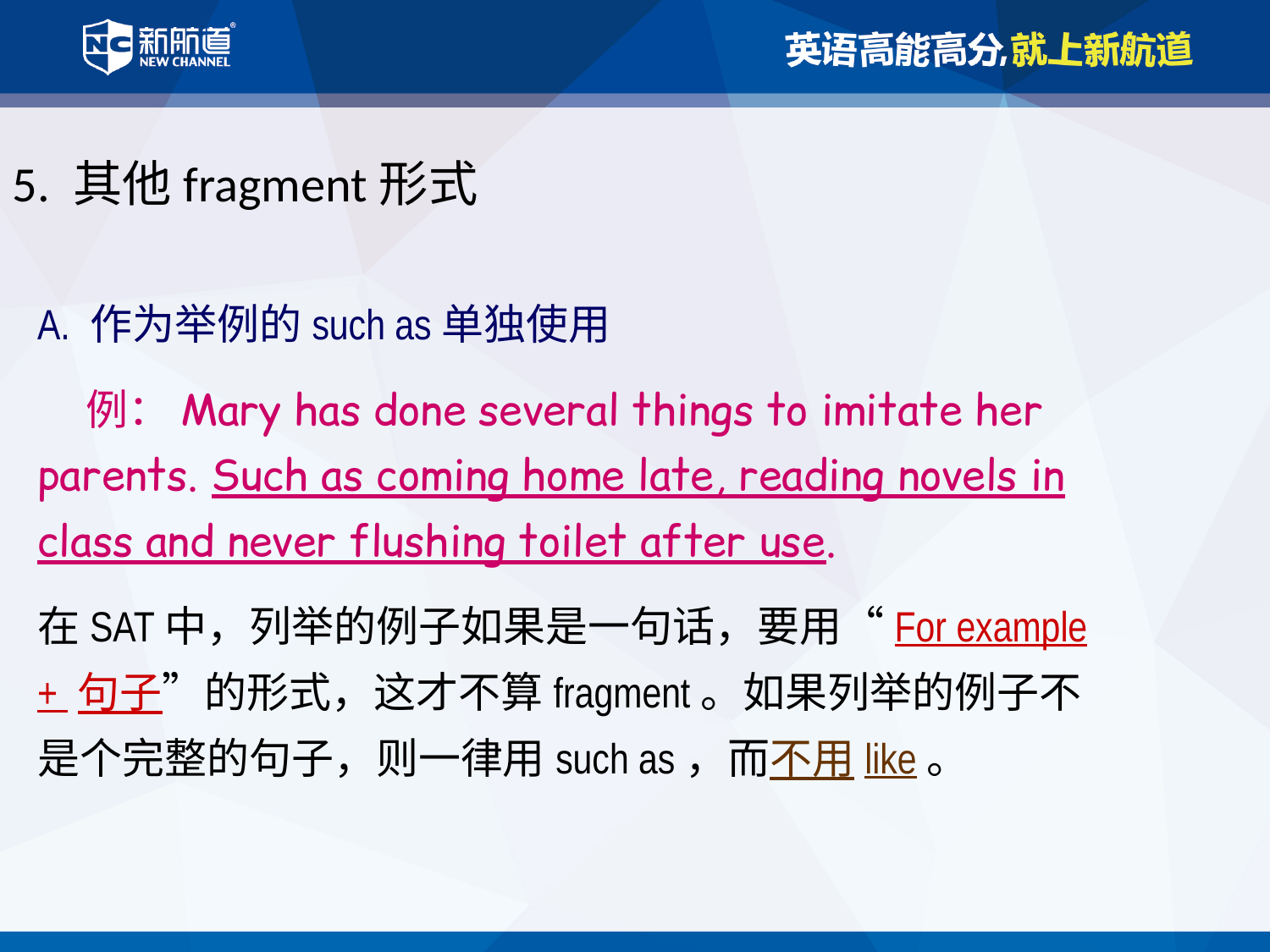

5. 其他fragment形式
A. 作为举例的such as单独使用
    例：Mary has done several things to imitate her parents. Such as coming home late, reading novels in class and never flushing toilet after use.
在SAT中，列举的例子如果是一句话，要用“For example + 句子”的形式，这才不算fragment。如果列举的例子不是个完整的句子，则一律用such as，而不用like。